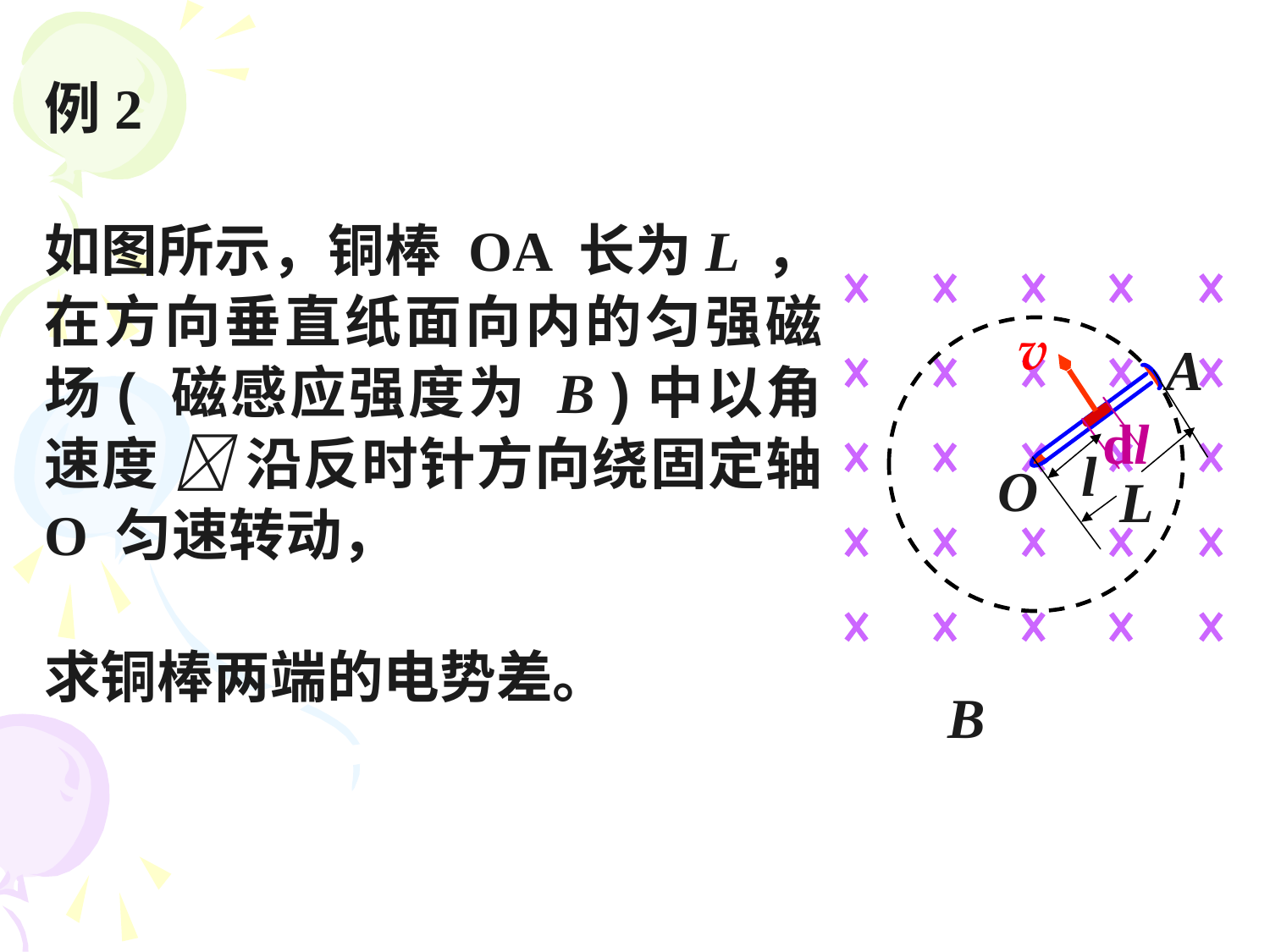

例2

如图所示，铜棒 OA 长为L ，在方向垂直纸面向内的匀强磁场( 磁感应强度为 B )中以角速度 ω 沿反时针方向绕固定轴 O 匀速转动，

求铜棒两端的电势差。

v

A

dl

l

O
L

B